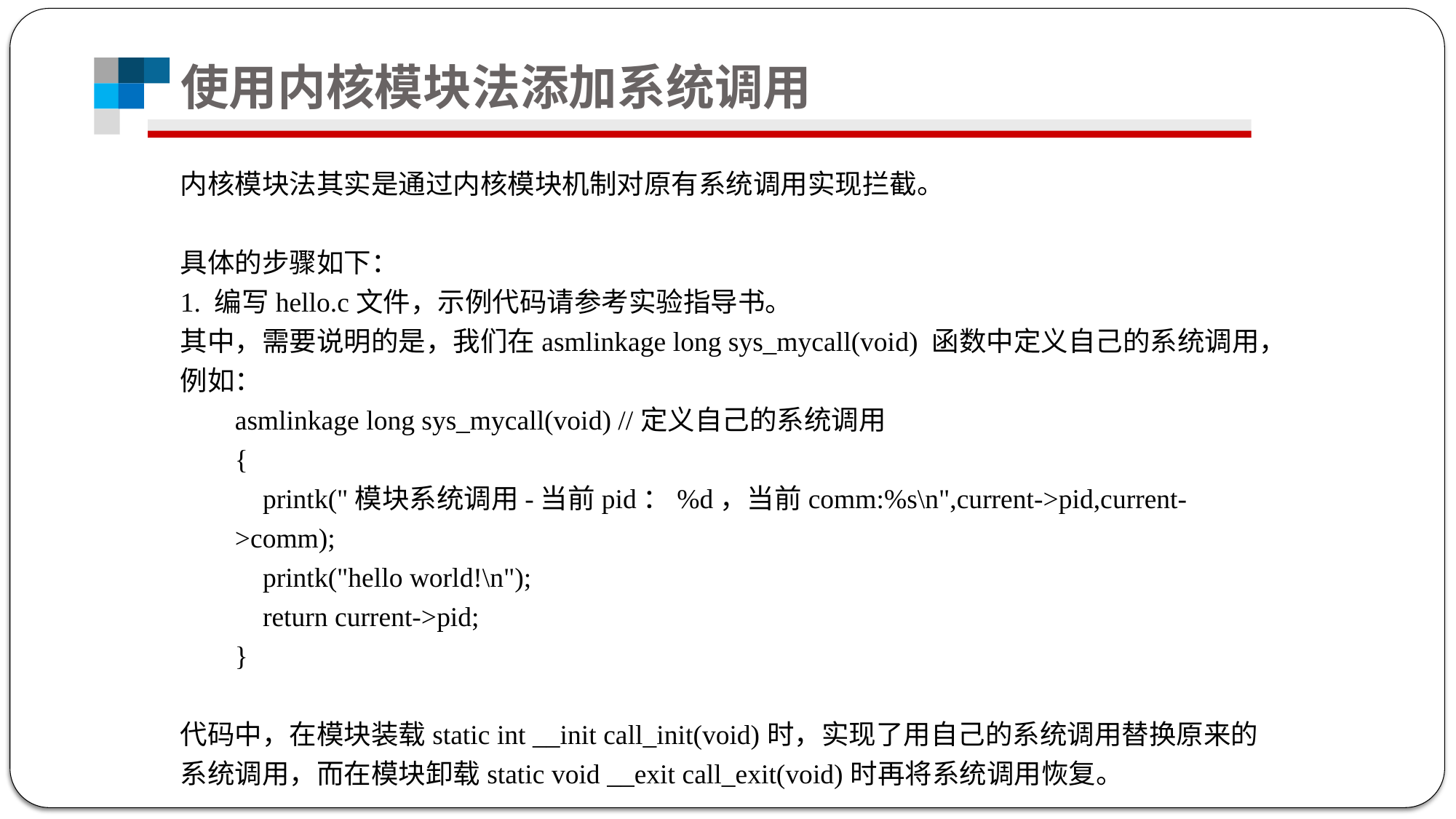

# 使用内核模块法添加系统调用
内核模块法其实是通过内核模块机制对原有系统调用实现拦截。

具体的步骤如下：
1. 编写hello.c文件，示例代码请参考实验指导书。
其中，需要说明的是，我们在asmlinkage long sys_mycall(void) 函数中定义自己的系统调用，例如：
asmlinkage long sys_mycall(void) //定义自己的系统调用
{
    printk("模块系统调用-当前pid：%d，当前comm:%s\n",current->pid,current->comm);
    printk("hello world!\n");
    return current->pid;
}

代码中，在模块装载static int __init call_init(void)时，实现了用自己的系统调用替换原来的系统调用，而在模块卸载static void __exit call_exit(void)时再将系统调用恢复。